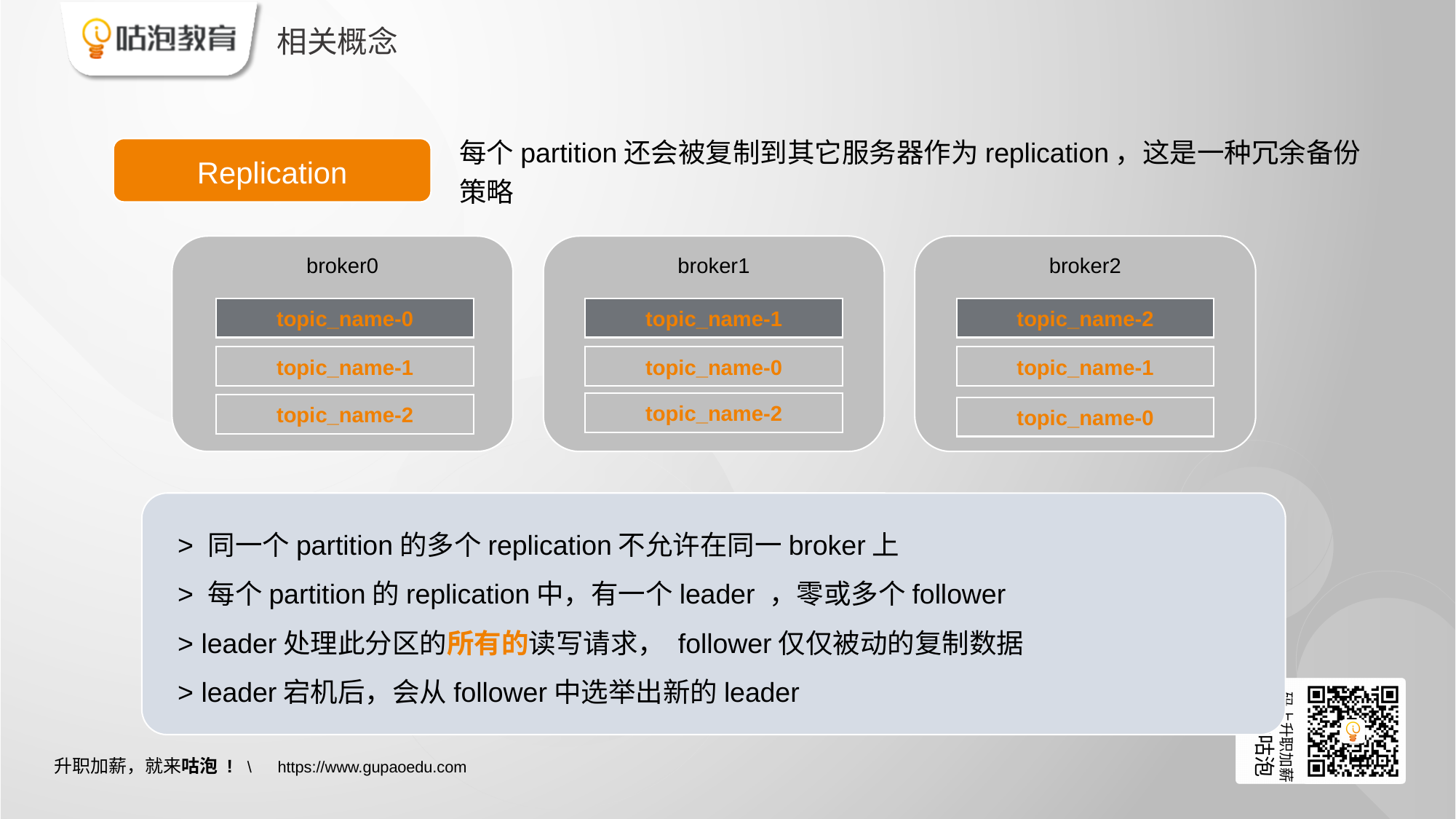

# 相关概念
每个partition还会被复制到其它服务器作为replication，这是一种冗余备份策略

Replication
broker0
broker1
broker2
topic_name-0
topic_name-1
topic_name-2
topic_name-1
topic_name-0
topic_name-1
topic_name-2
topic_name-2
topic_name-0

> 同一个partition的多个replication不允许在同一broker上
> 每个partition的replication中，有一个leader ，零或多个follower
> leader处理此分区的所有的读写请求， follower仅仅被动的复制数据
> leader宕机后，会从follower中选举出新的leader